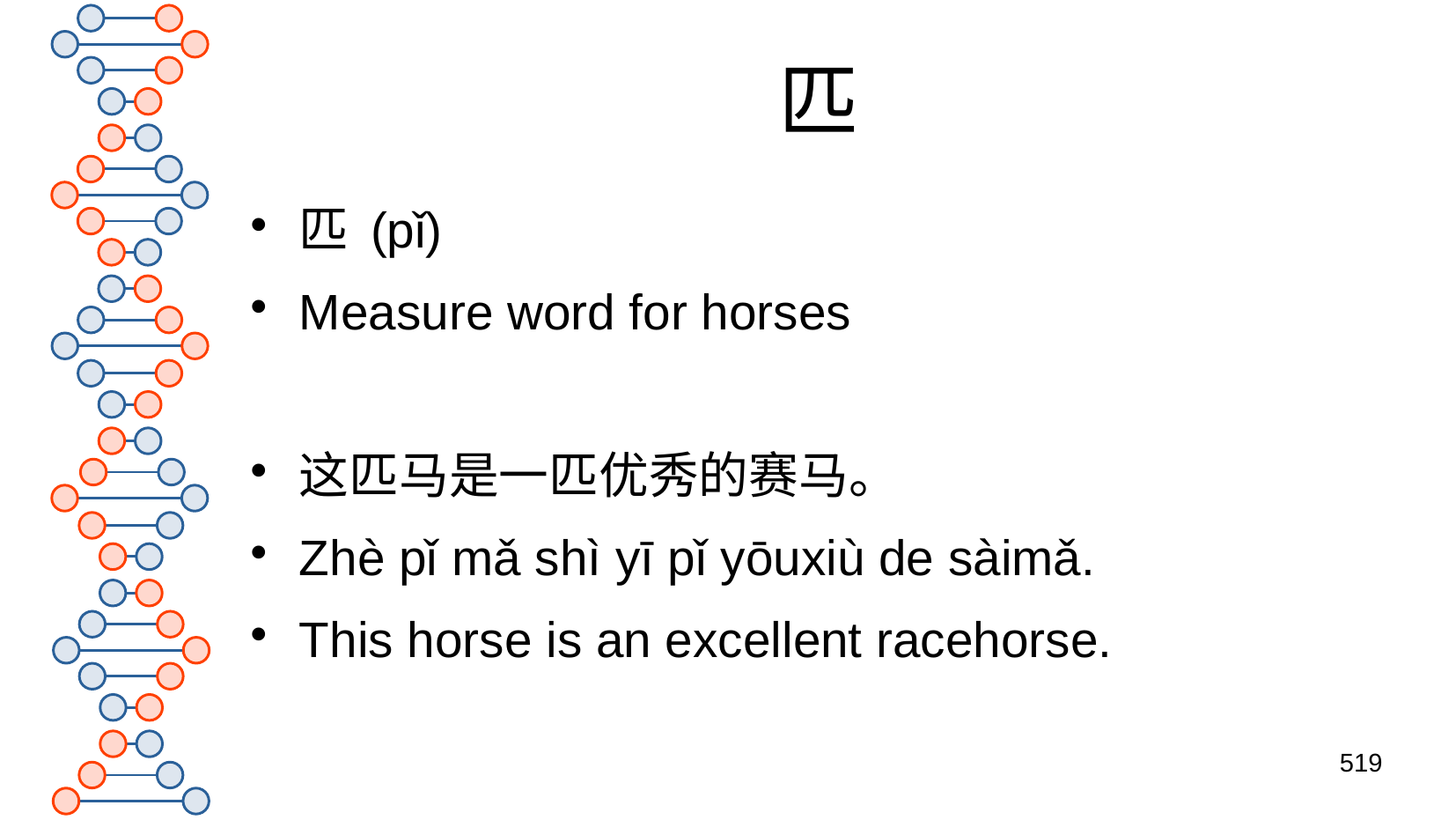

# 匹
匹 (pǐ)
Measure word for horses

这匹马是一匹优秀的赛马。
Zhè pǐ mǎ shì yī pǐ yōuxiù de sàimǎ.
This horse is an excellent racehorse.
519